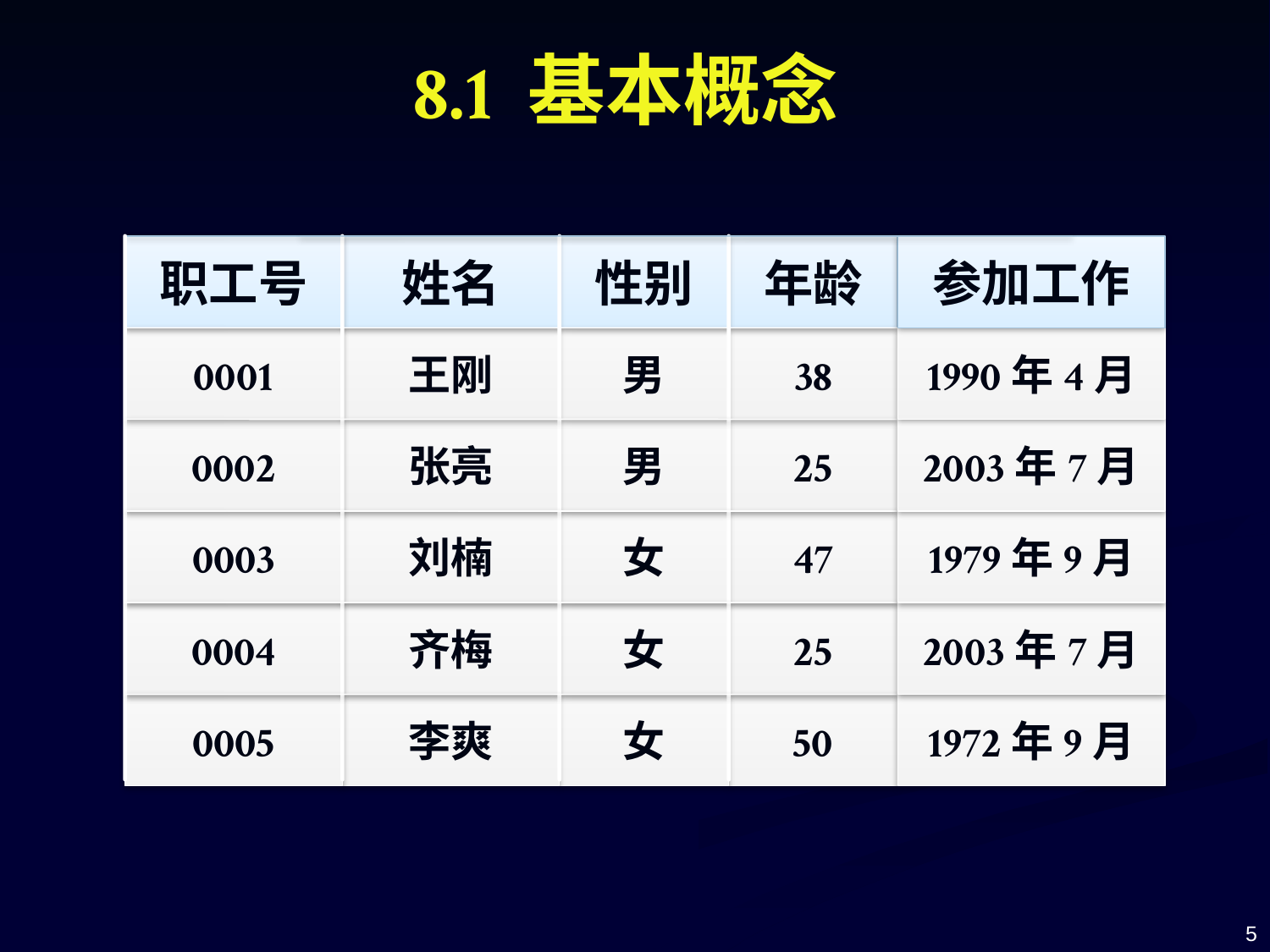

# 8.1 基本概念
职工号

姓名

性别

年龄

参加工作
0001

王刚
男
38
1990年4月
0002

张亮
男
25
2003年7月
0003

刘楠
女
47
1979年9月
0004

齐梅
女
25
2003年7月
0005

李爽
女
50
1972年9月
5